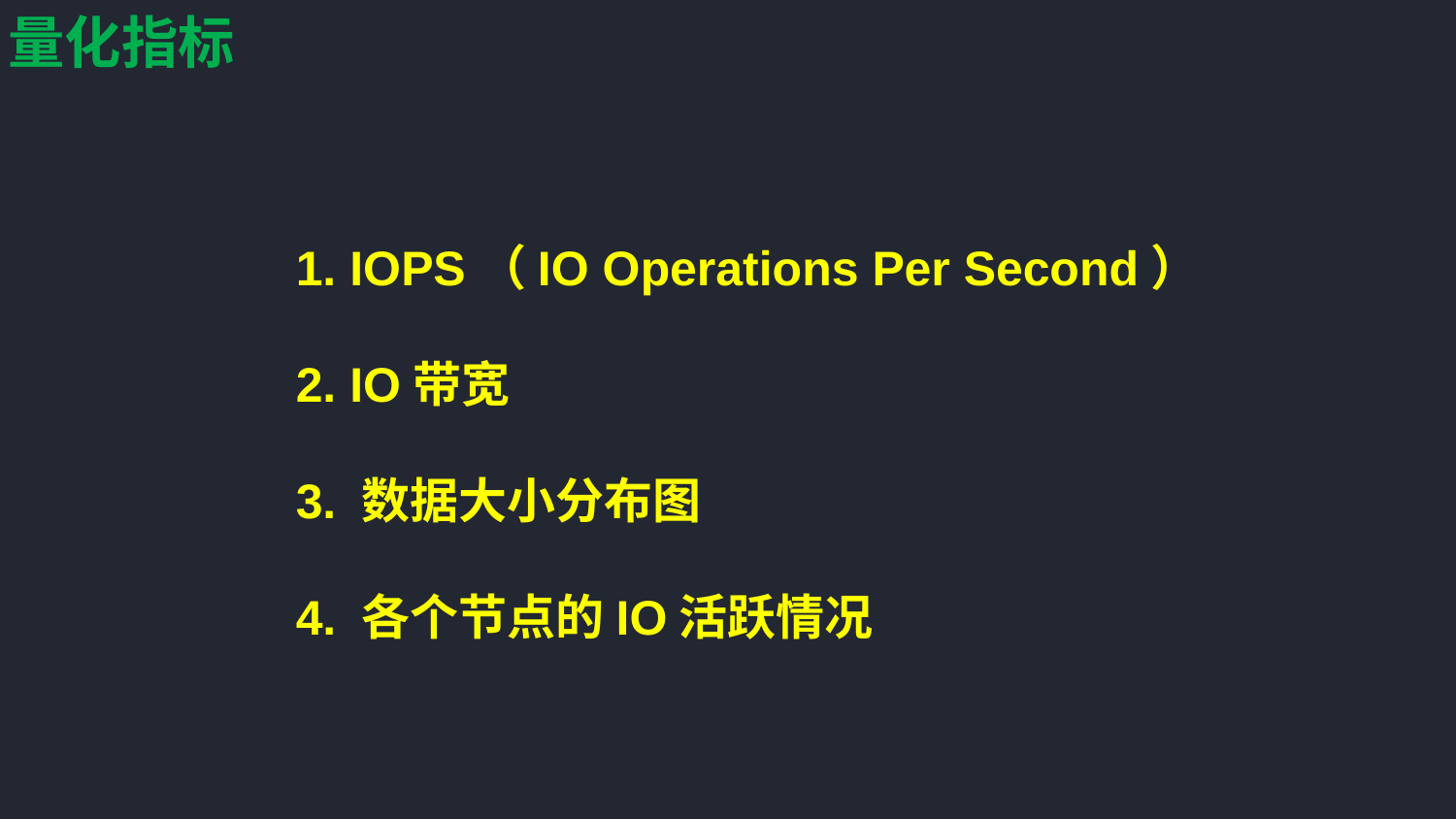

量化指标
1. IOPS（IO Operations Per Second）

2. IO带宽

3. 数据大小分布图

4. 各个节点的IO活跃情况